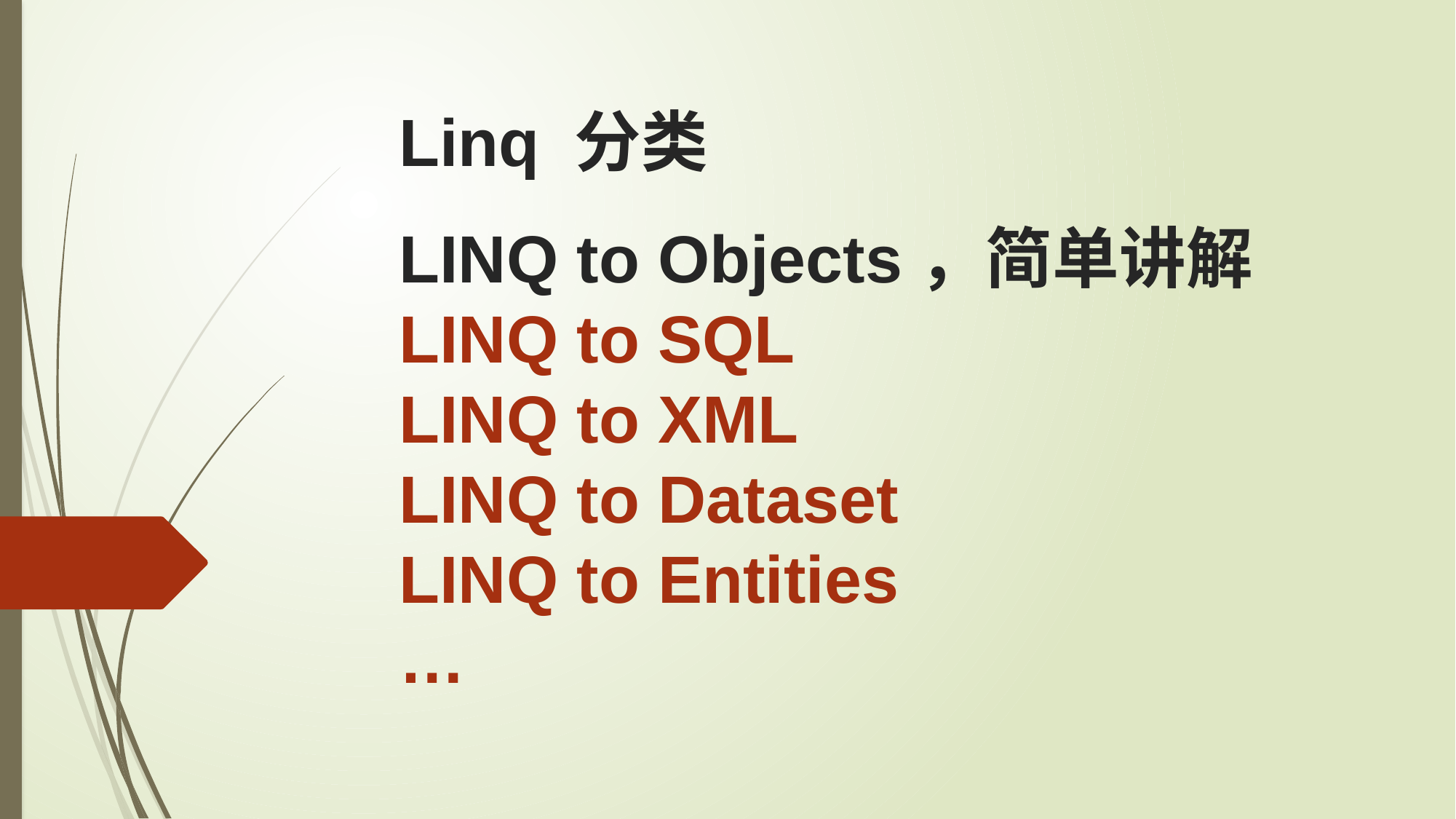

Linq 分类

LINQ to Objects，简单讲解
LINQ to SQL
LINQ to XML
LINQ to Dataset
LINQ to Entities
…